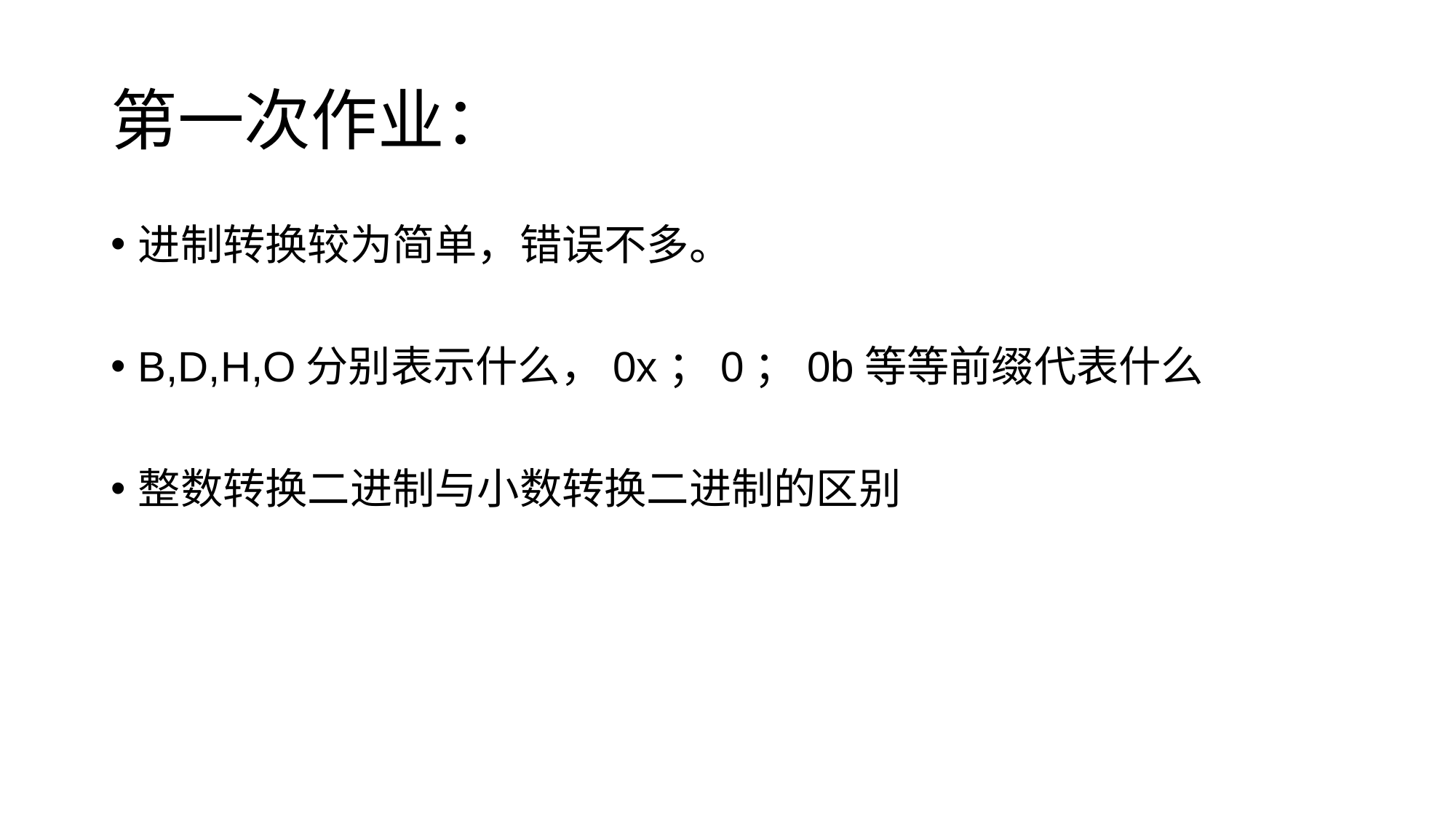

# 第一次作业：
进制转换较为简单，错误不多。

B,D,H,O分别表示什么，0x；0；0b等等前缀代表什么

整数转换二进制与小数转换二进制的区别